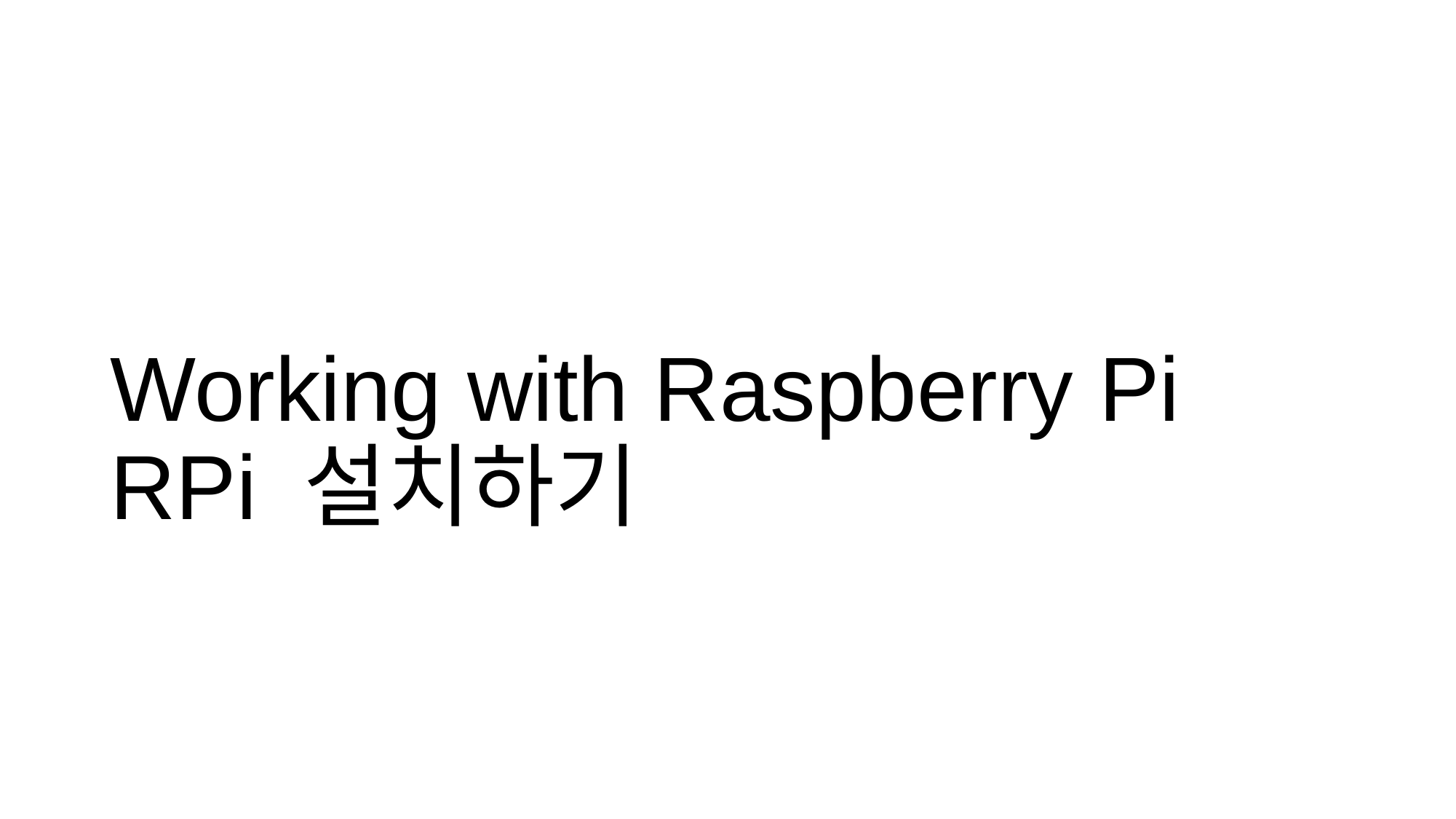

# Working with Raspberry Pi RPi 설치하기